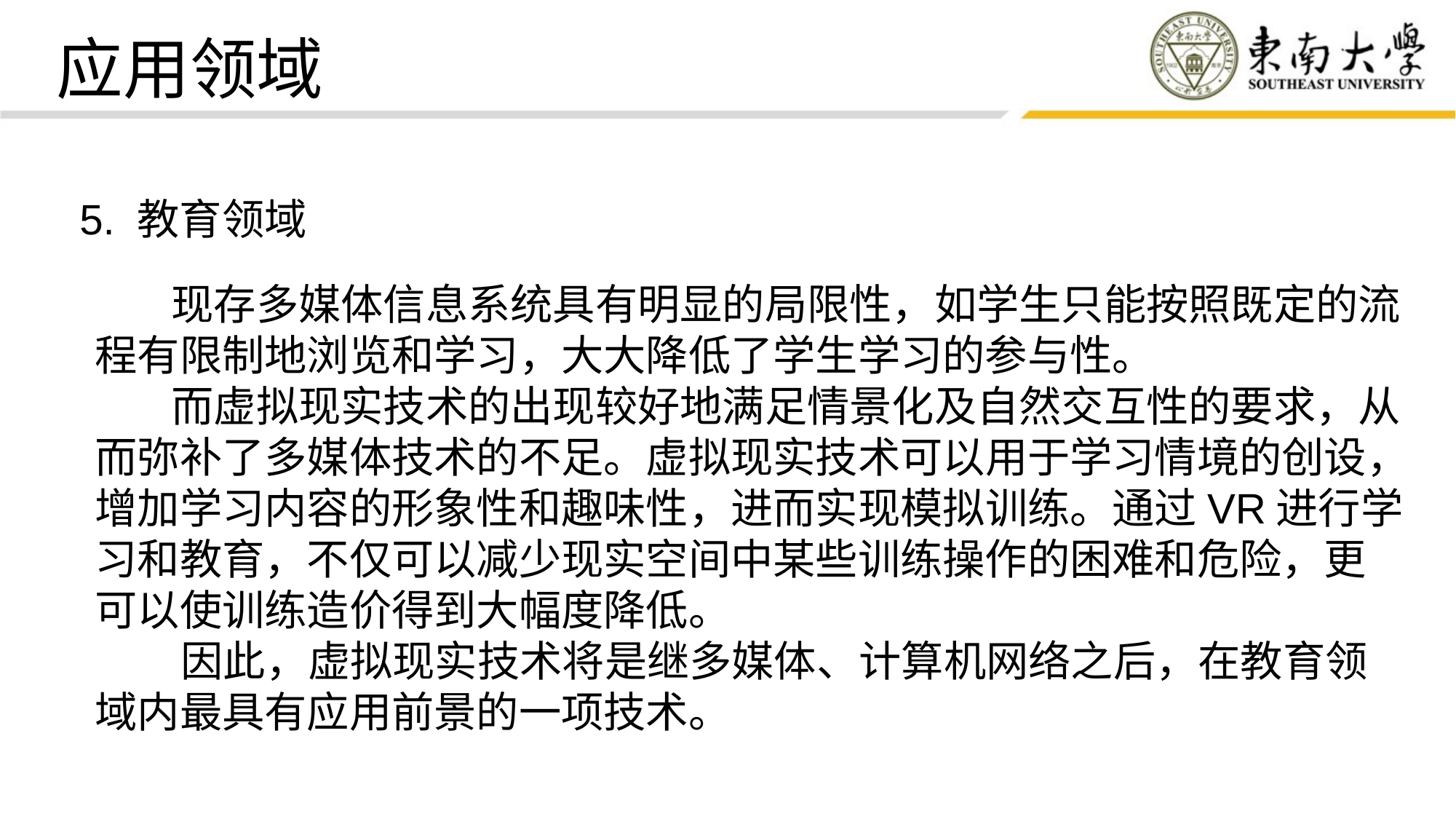

应用领域
5. 教育领域
       现存多媒体信息系统具有明显的局限性，如学生只能按照既定的流程有限制地浏览和学习，大大降低了学生学习的参与性。
       而虚拟现实技术的出现较好地满足情景化及自然交互性的要求，从而弥补了多媒体技术的不足。虚拟现实技术可以用于学习情境的创设，增加学习内容的形象性和趣味性，进而实现模拟训练。通过VR进行学习和教育，不仅可以减少现实空间中某些训练操作的困难和危险，更可以使训练造价得到大幅度降低。
        因此，虚拟现实技术将是继多媒体、计算机网络之后，在教育领域内最具有应用前景的一项技术。